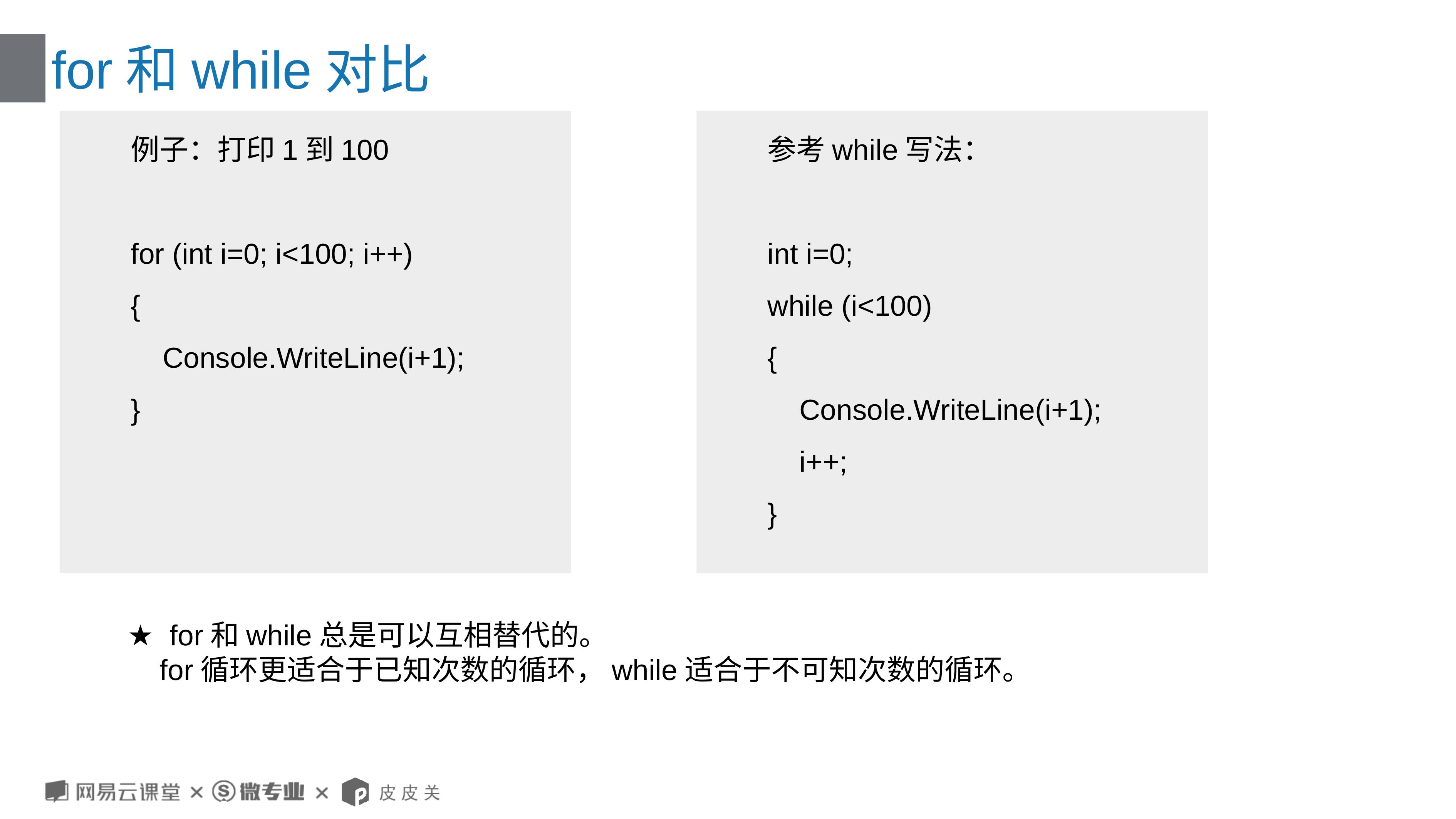

# for和while对比

例子：打印1到100

for (int i=0; i<100; i++)
{
    Console.WriteLine(i+1);
}

参考while写法：

int i=0;
while (i<100)
{
    Console.WriteLine(i+1);
    i++;
}

★  for和while总是可以互相替代的。
    for循环更适合于已知次数的循环，while适合于不可知次数的循环。